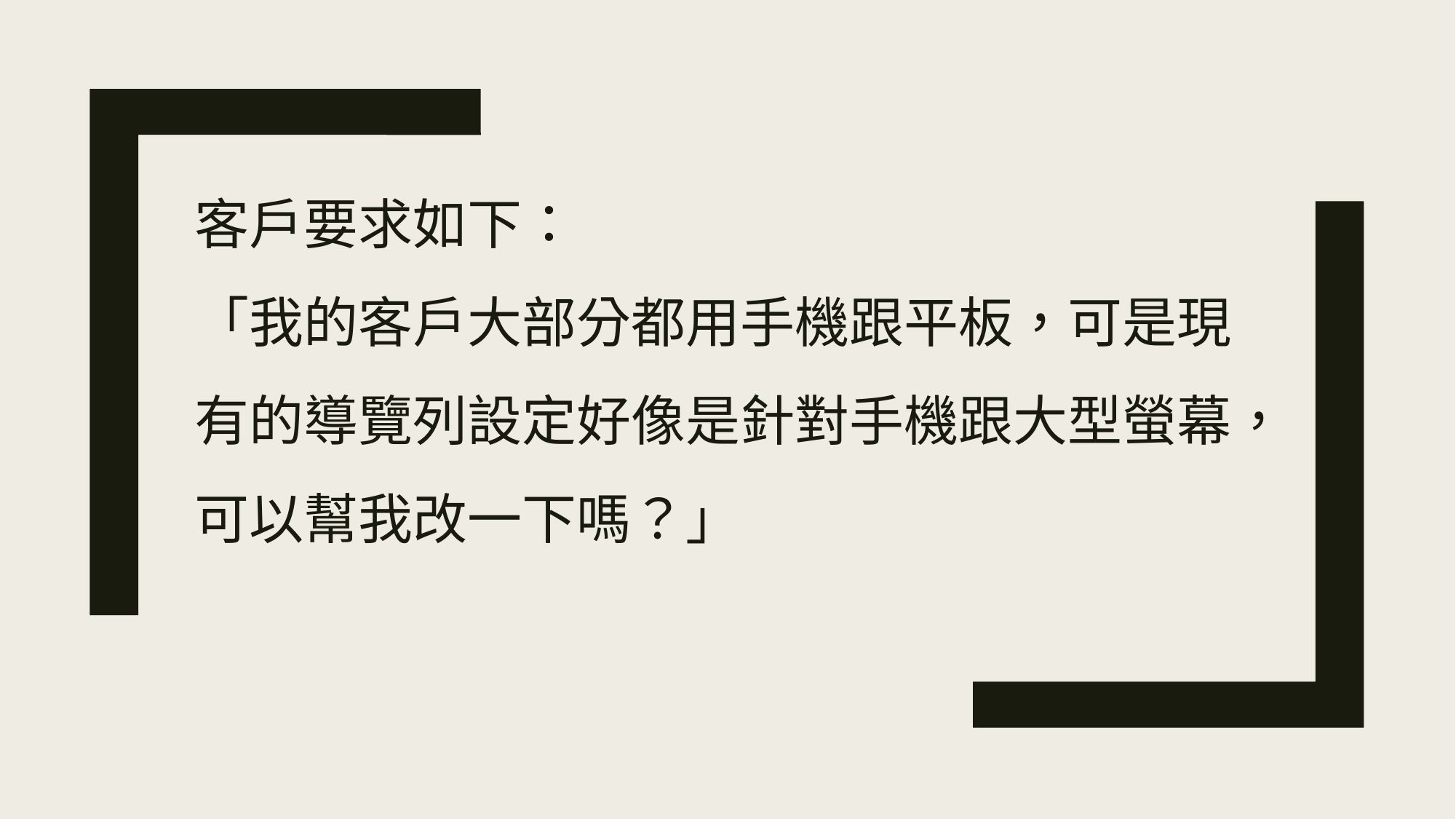

客戶要求如下：
「我的客戶大部分都用手機跟平板，可是現有的導覽列設定好像是針對手機跟大型螢幕，可以幫我改一下嗎？」